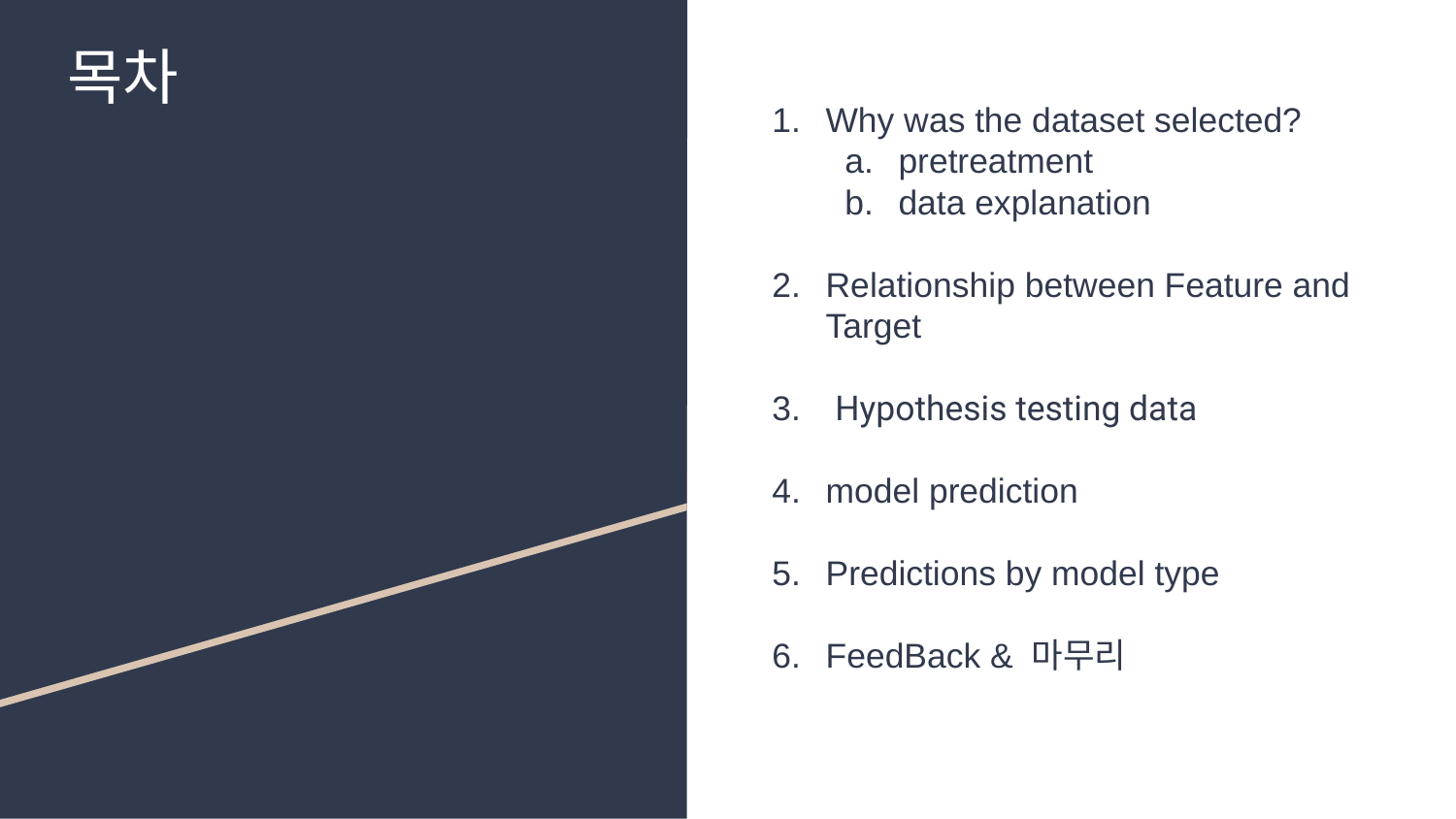

목차
Why was the dataset selected?
pretreatment
data explanation

Relationship between Feature and Target

 Hypothesis testing data

model prediction

Predictions by model type

FeedBack & 마무리